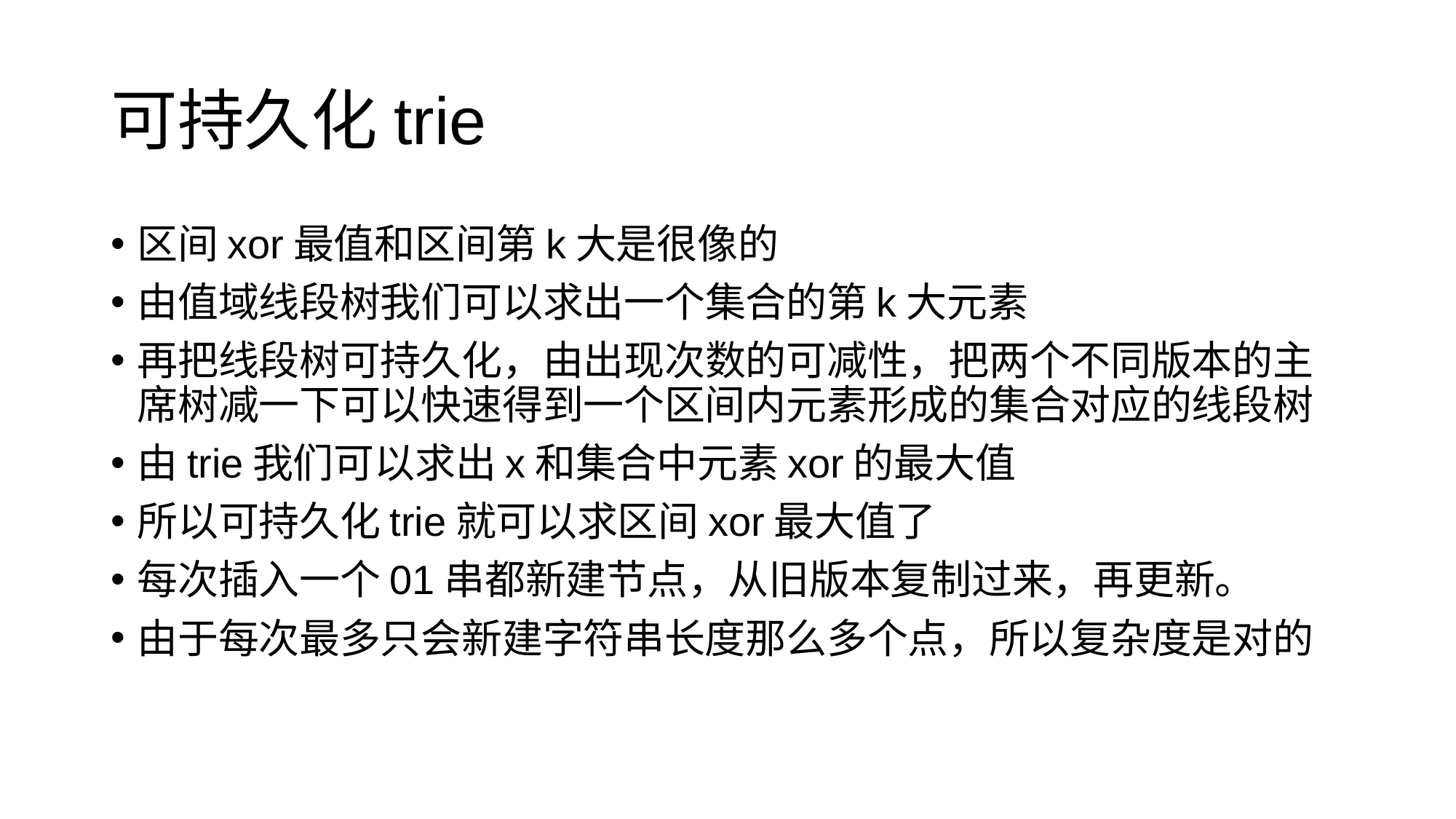

# 可持久化trie
区间xor最值和区间第k大是很像的
由值域线段树我们可以求出一个集合的第k大元素
再把线段树可持久化，由出现次数的可减性，把两个不同版本的主席树减一下可以快速得到一个区间内元素形成的集合对应的线段树
由trie我们可以求出x和集合中元素xor的最大值
所以可持久化trie就可以求区间xor最大值了
每次插入一个01串都新建节点，从旧版本复制过来，再更新。
由于每次最多只会新建字符串长度那么多个点，所以复杂度是对的